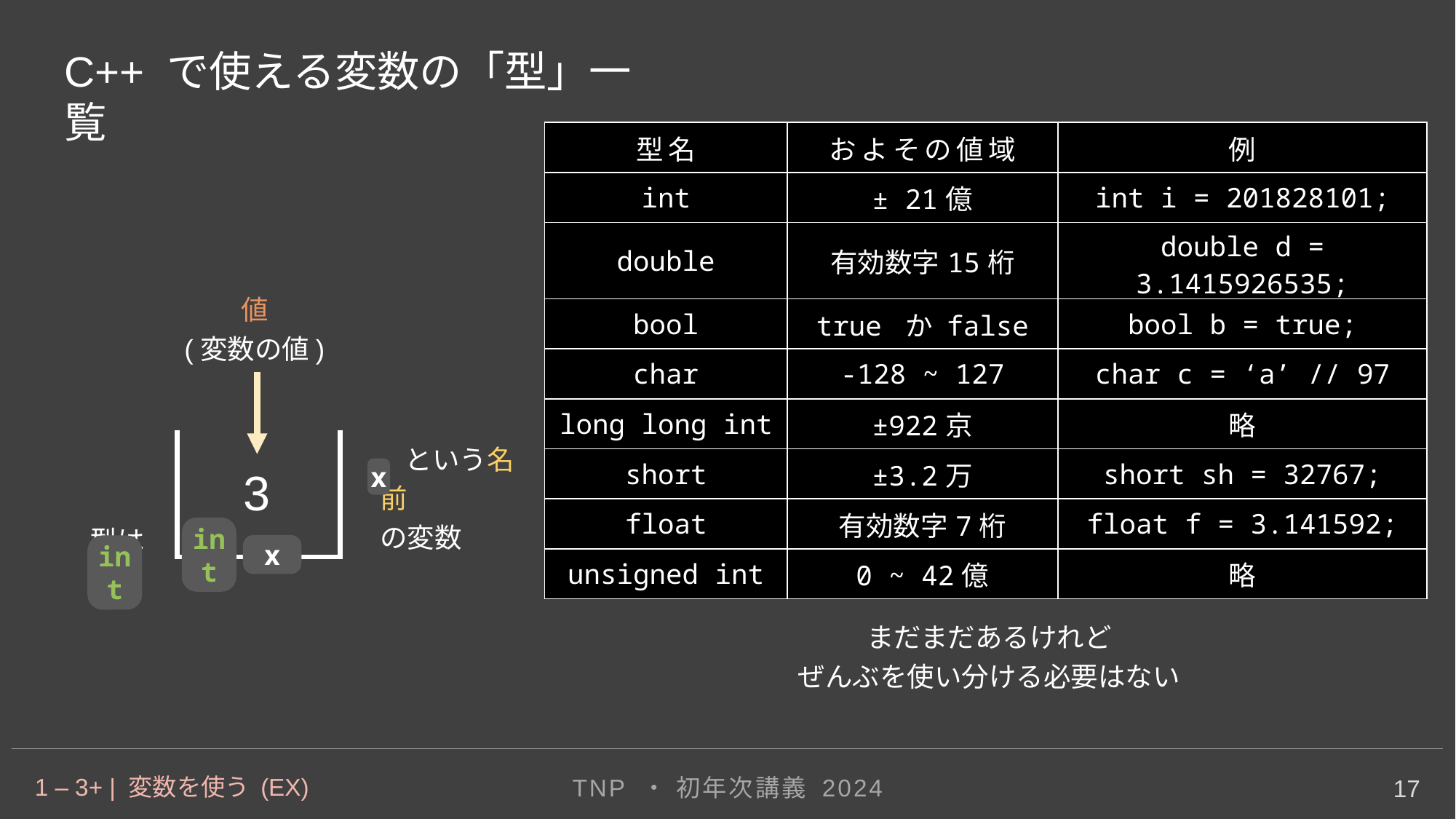

C++ で使える変数の「型」一覧
| 型名 | およその値域 | 例 |
| --- | --- | --- |
| int | ± 21億 | int i = 201828101; |
| double | 有効数字15桁 | double d = 3.1415926535; |
| bool | true か false | bool b = true; |
| char | -128 ~ 127 | char c = ‘a’ // 97 |
| long long int | ±922京 | 略 |
| short | ±3.2万 | short sh = 32767; |
| float | 有効数字7桁 | float f = 3.141592; |
| unsigned int | 0 ~ 42億 | 略 |
値
(変数の値)
   という名前
の変数
3
x
型は
int
x
int
int
まだまだあるけれど
ぜんぶを使い分ける必要はない
17
1 – 3+ | 変数を使う (EX)